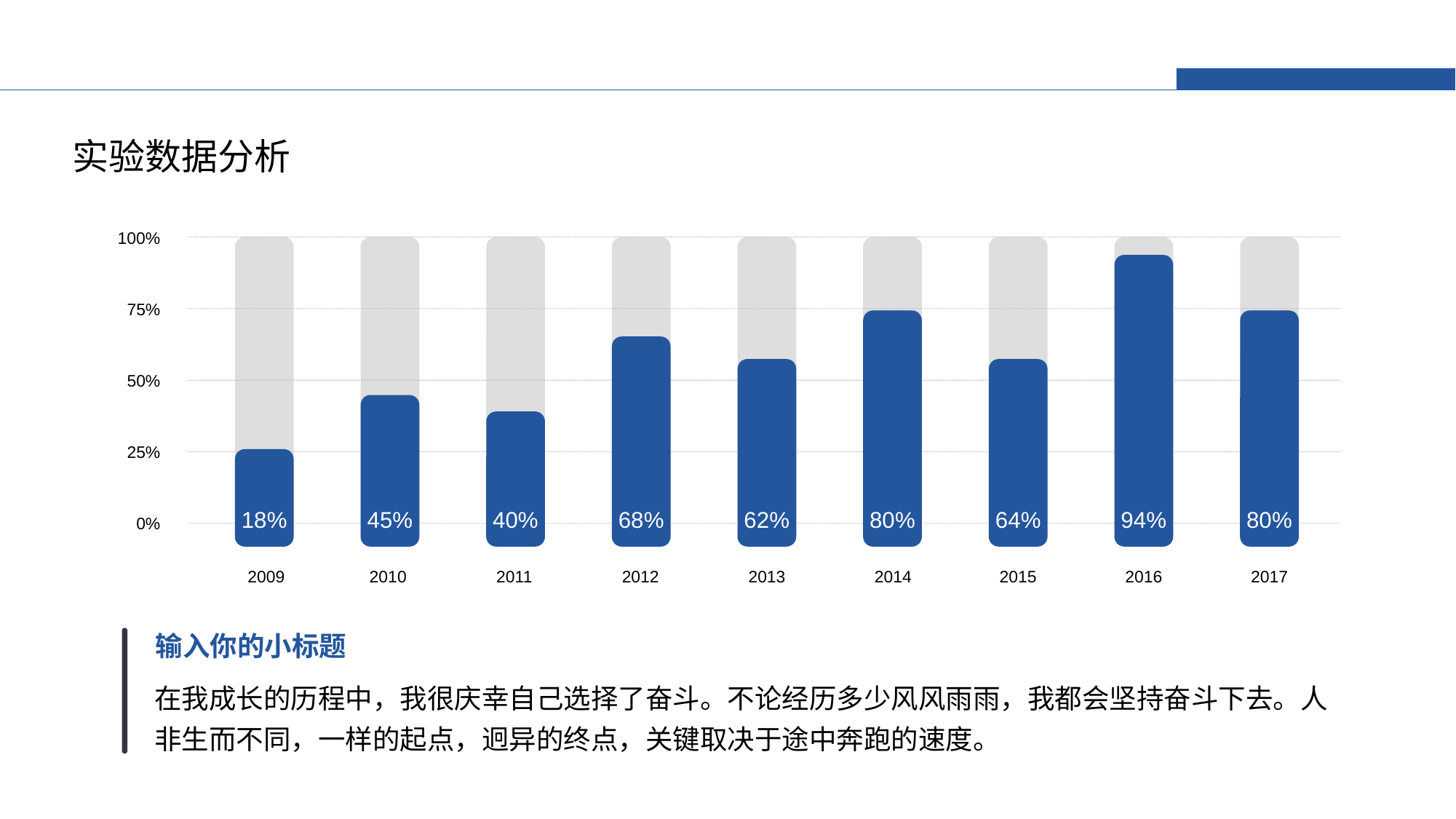

实验数据分析
100%

94%
75%
80%
80%
68%
62%
64%
50%
45%
40%
25%
18%
0%
2009
2010
2011
2012
2013
2014
2015
2016
2017
输入你的小标题

在我成长的历程中，我很庆幸自己选择了奋斗。不论经历多少风风雨雨，我都会坚持奋斗下去。人非生而不同，一样的起点，迥异的终点，关键取决于途中奔跑的速度。